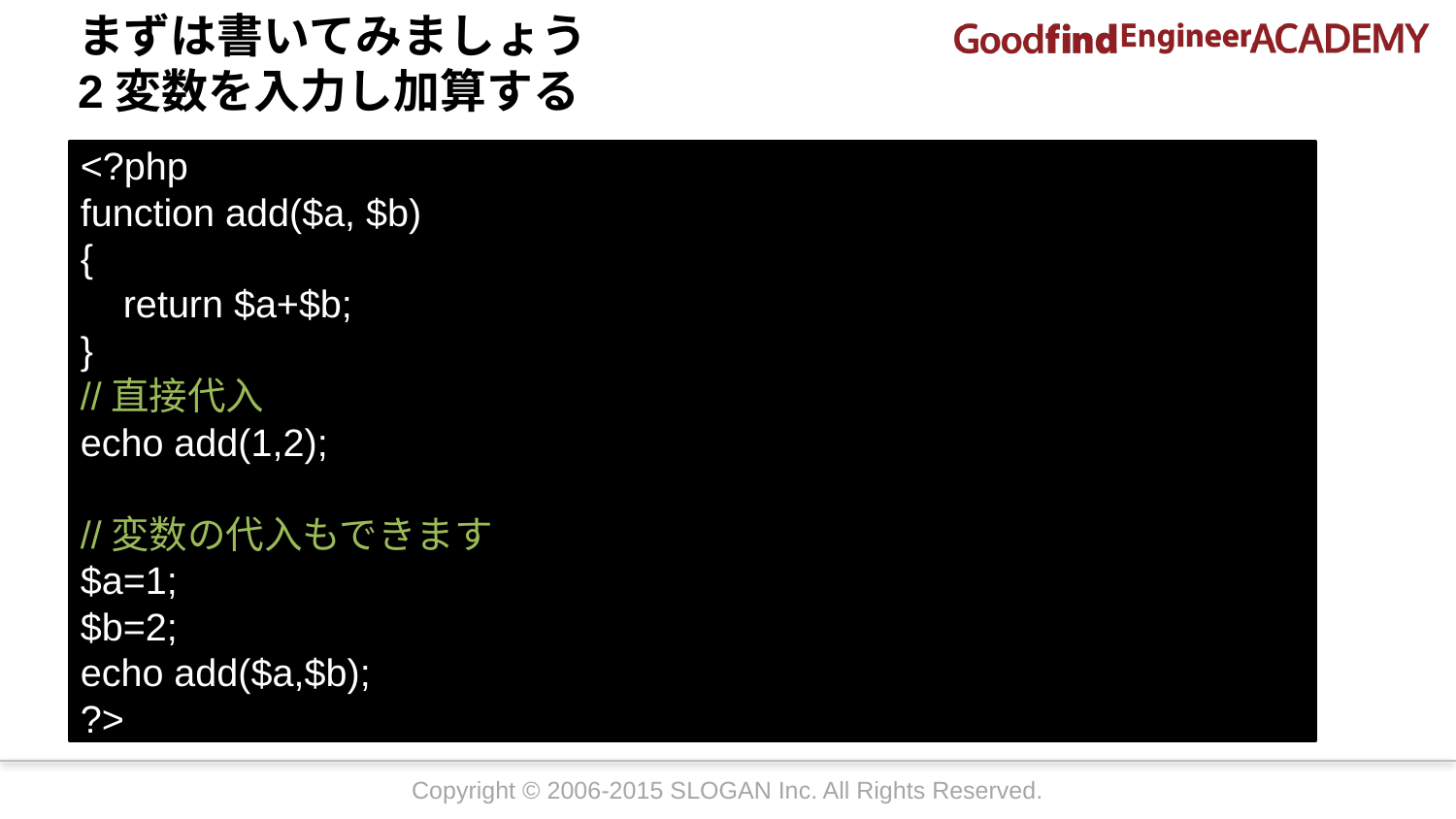

まずは書いてみましょう
2変数を入力し加算する
 <?php
 function add($a, $b)
 {
     return $a+$b;
 }
 //直接代入
 echo add(1,2);

 //変数の代入もできます
 $a=1;
 $b=2;
 echo add($a,$b);
 ?>